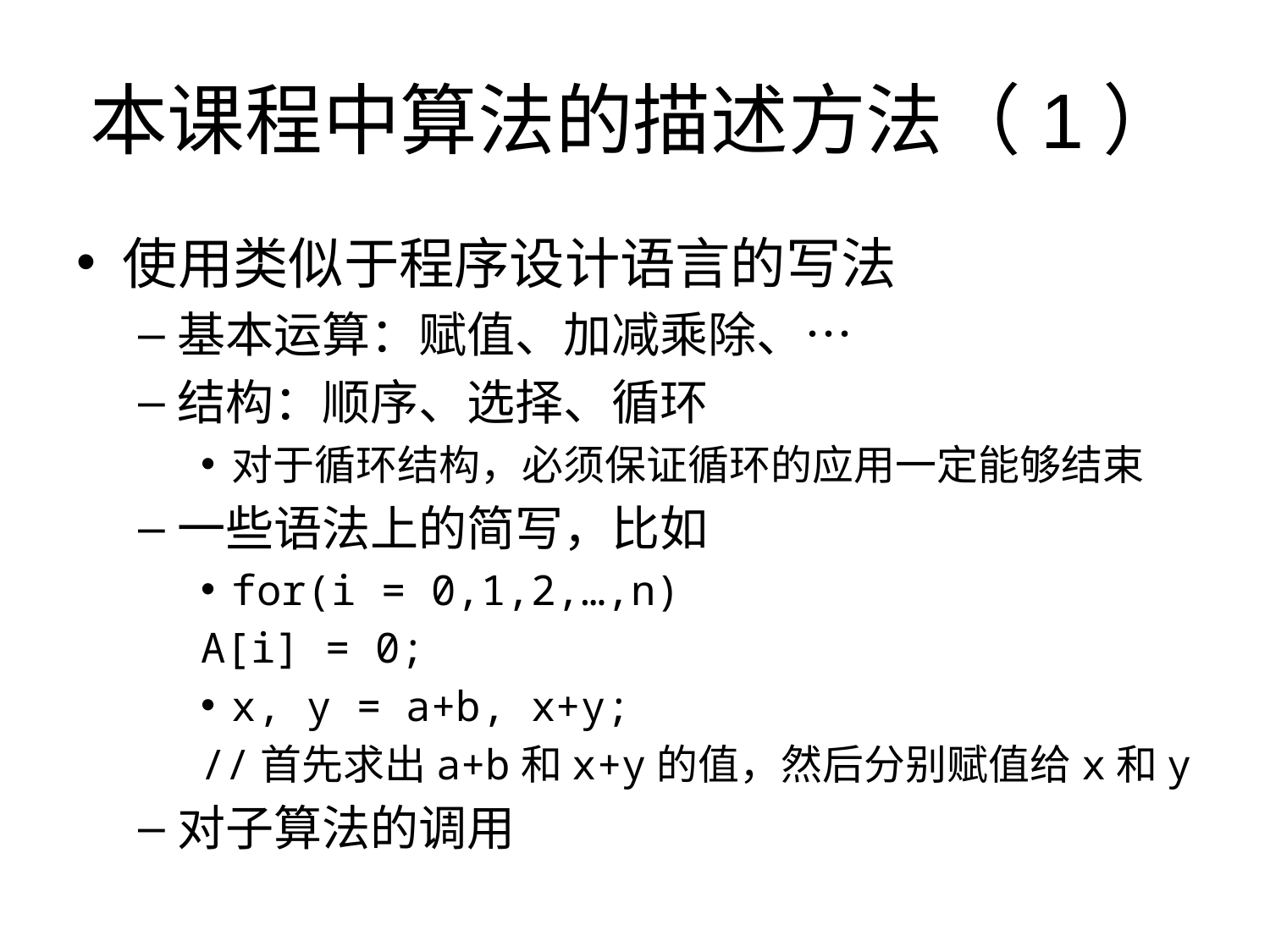

# 本课程中算法的描述方法（1）
使用类似于程序设计语言的写法
基本运算：赋值、加减乘除、…
结构：顺序、选择、循环
对于循环结构，必须保证循环的应用一定能够结束
一些语法上的简写，比如
for(i = 0,1,2,…,n)
	A[i] = 0;
x, y = a+b, x+y;
//首先求出a+b和x+y的值，然后分别赋值给x和y
对子算法的调用